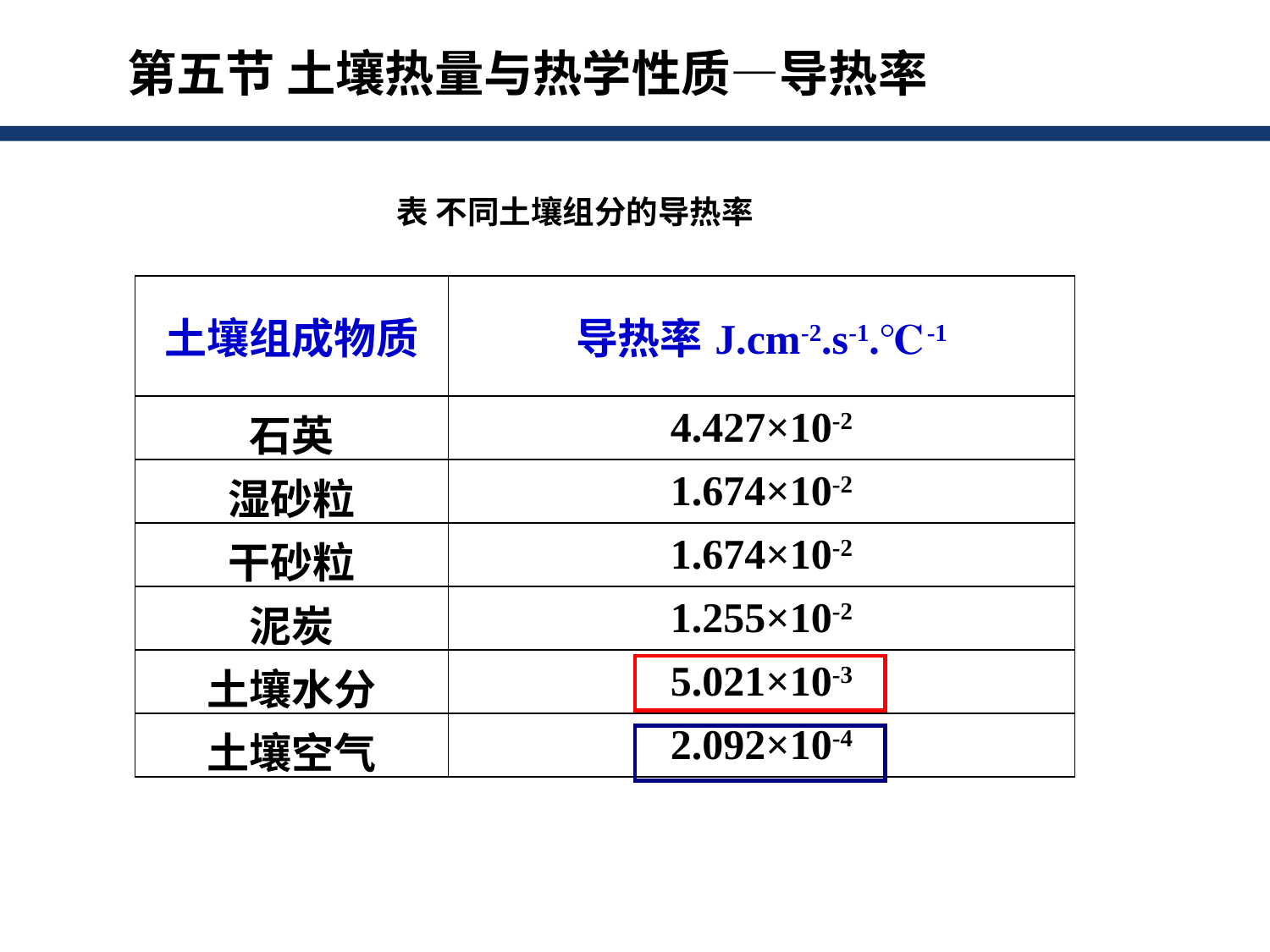

第五节 土壤热量与热学性质—导热率

表 不同土壤组分的导热率
| 土壤组成物质 | 导热率J.cm-2.s-1.℃-1 |
| --- | --- |
| 石英 | 4.427×10-2 |
| 湿砂粒 | 1.674×10-2 |
| 干砂粒 | 1.674×10-2 |
| 泥炭 | 1.255×10-2 |
| 土壤水分 | 5.021×10-3 |
| 土壤空气 | 2.092×10-4 |